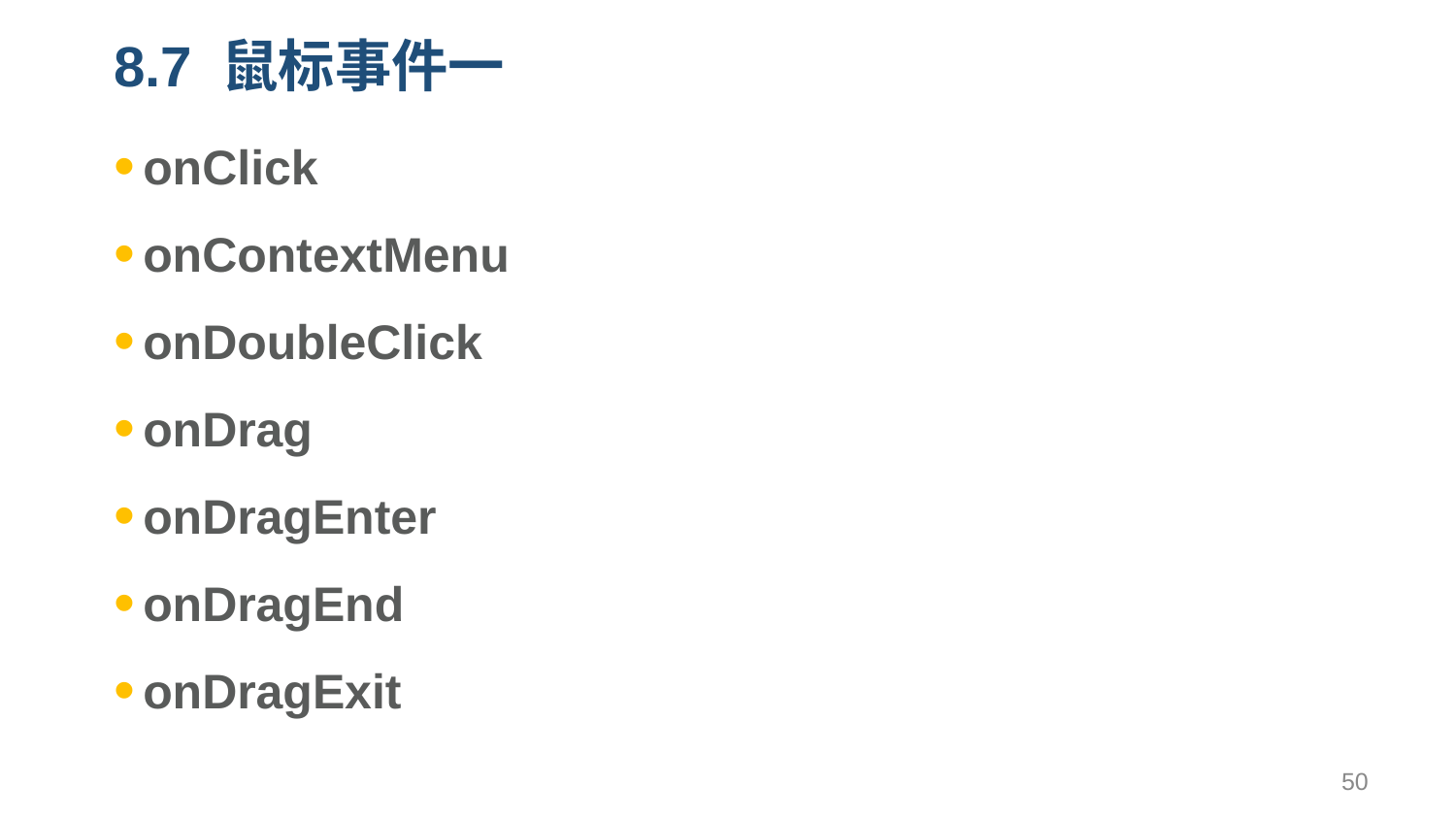

# 8.7 鼠标事件一
onClick
onContextMenu
onDoubleClick
onDrag
onDragEnter
onDragEnd
onDragExit

50